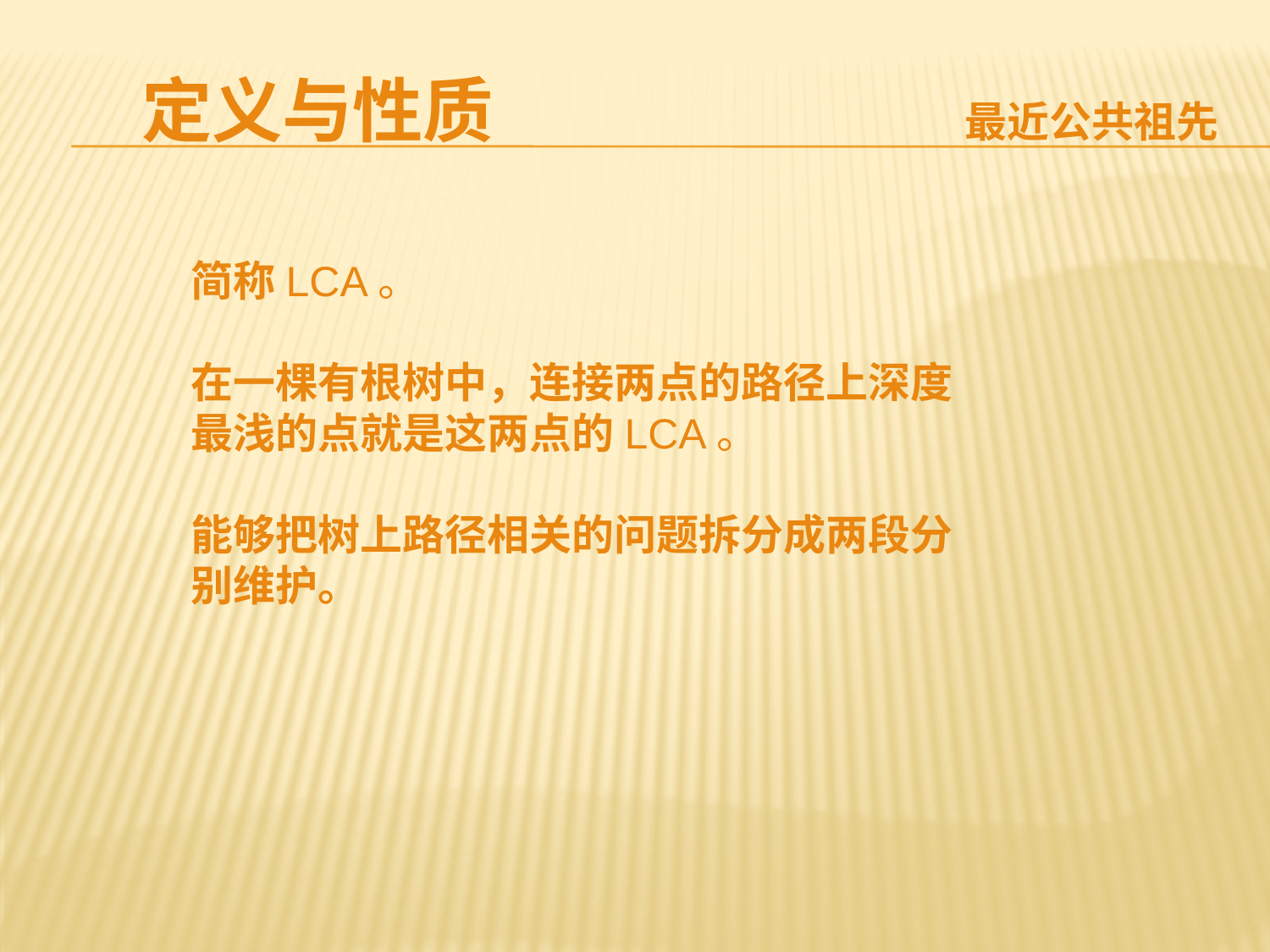

定义与性质
最近公共祖先
简称LCA。

在一棵有根树中，连接两点的路径上深度最浅的点就是这两点的LCA。

能够把树上路径相关的问题拆分成两段分别维护。